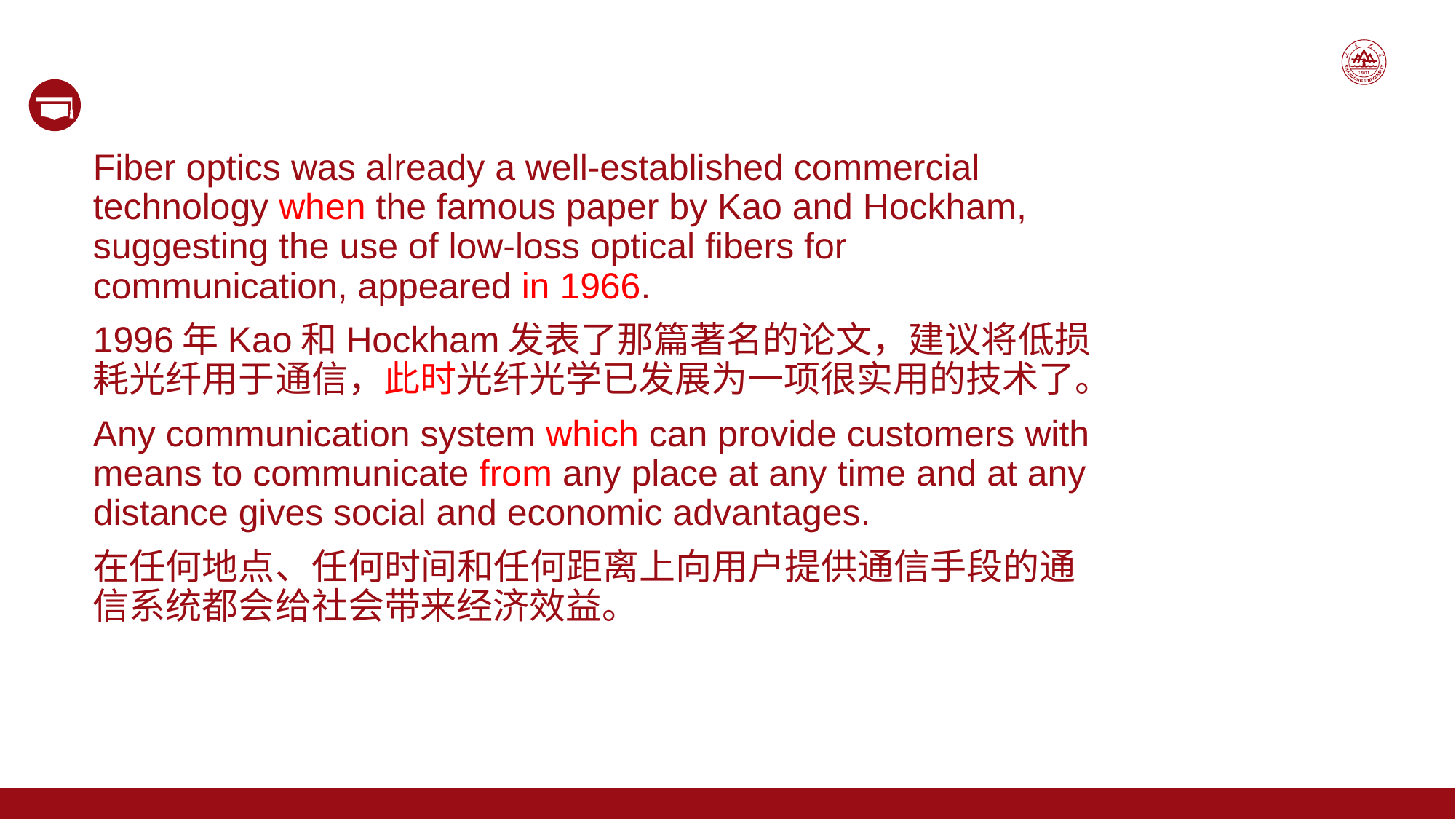

Fiber optics was already a well-established commercial technology when the famous paper by Kao and Hockham, suggesting the use of low-loss optical fibers for communication, appeared in 1966.
1996年Kao和Hockham发表了那篇著名的论文，建议将低损耗光纤用于通信，此时光纤光学已发展为一项很实用的技术了。
Any communication system which can provide customers with means to communicate from any place at any time and at any distance gives social and economic advantages.
在任何地点、任何时间和任何距离上向用户提供通信手段的通信系统都会给社会带来经济效益。